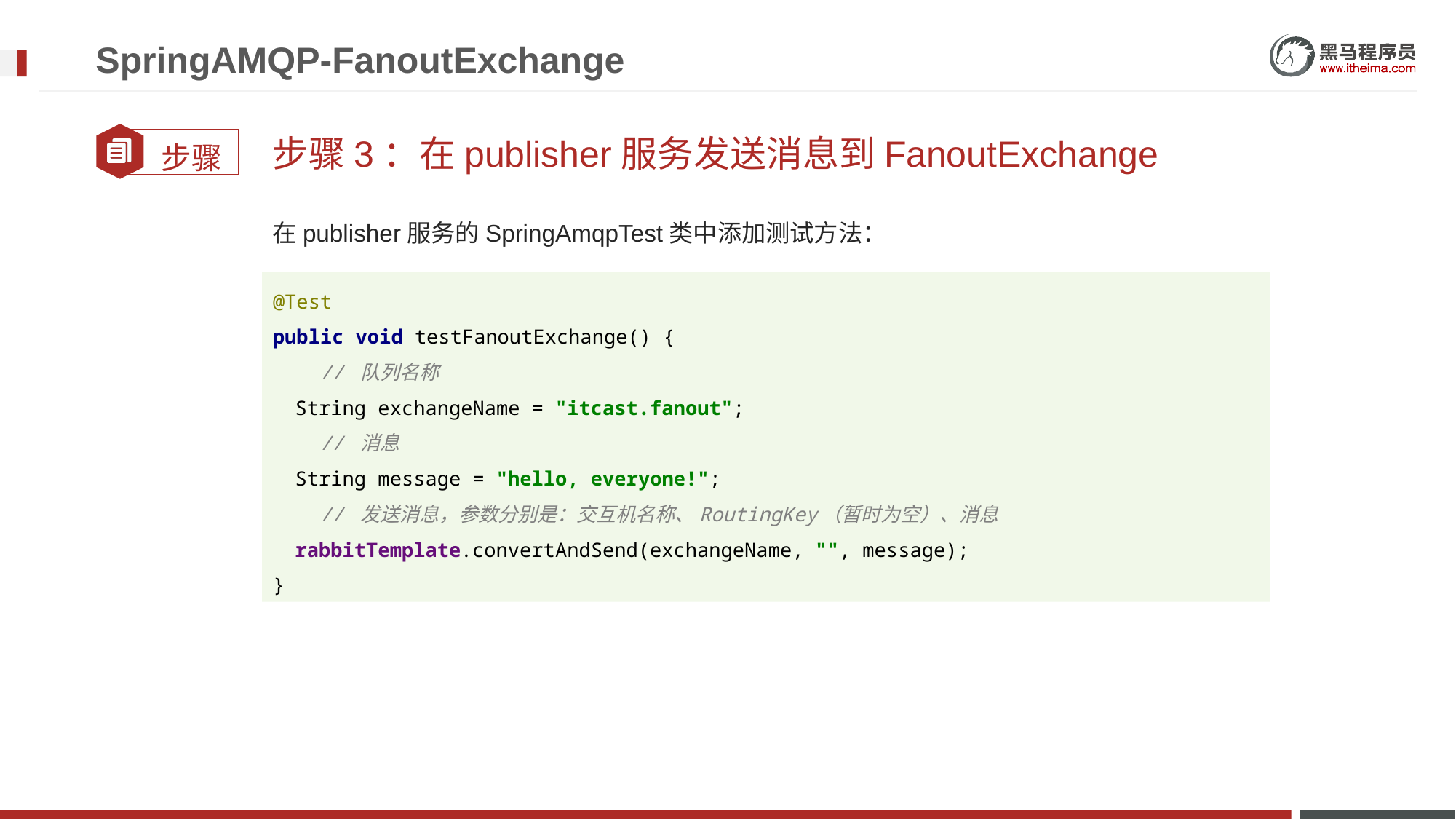

# SpringAMQP-FanoutExchange
步骤3：在publisher服务发送消息到FanoutExchange
在publisher服务的SpringAmqpTest类中添加测试方法：
@Test
public void testFanoutExchange() {
    // 队列名称
    String exchangeName = "itcast.fanout";
    // 消息
    String message = "hello, everyone!";
    // 发送消息，参数分别是：交互机名称、RoutingKey（暂时为空）、消息
    rabbitTemplate.convertAndSend(exchangeName, "", message);
}